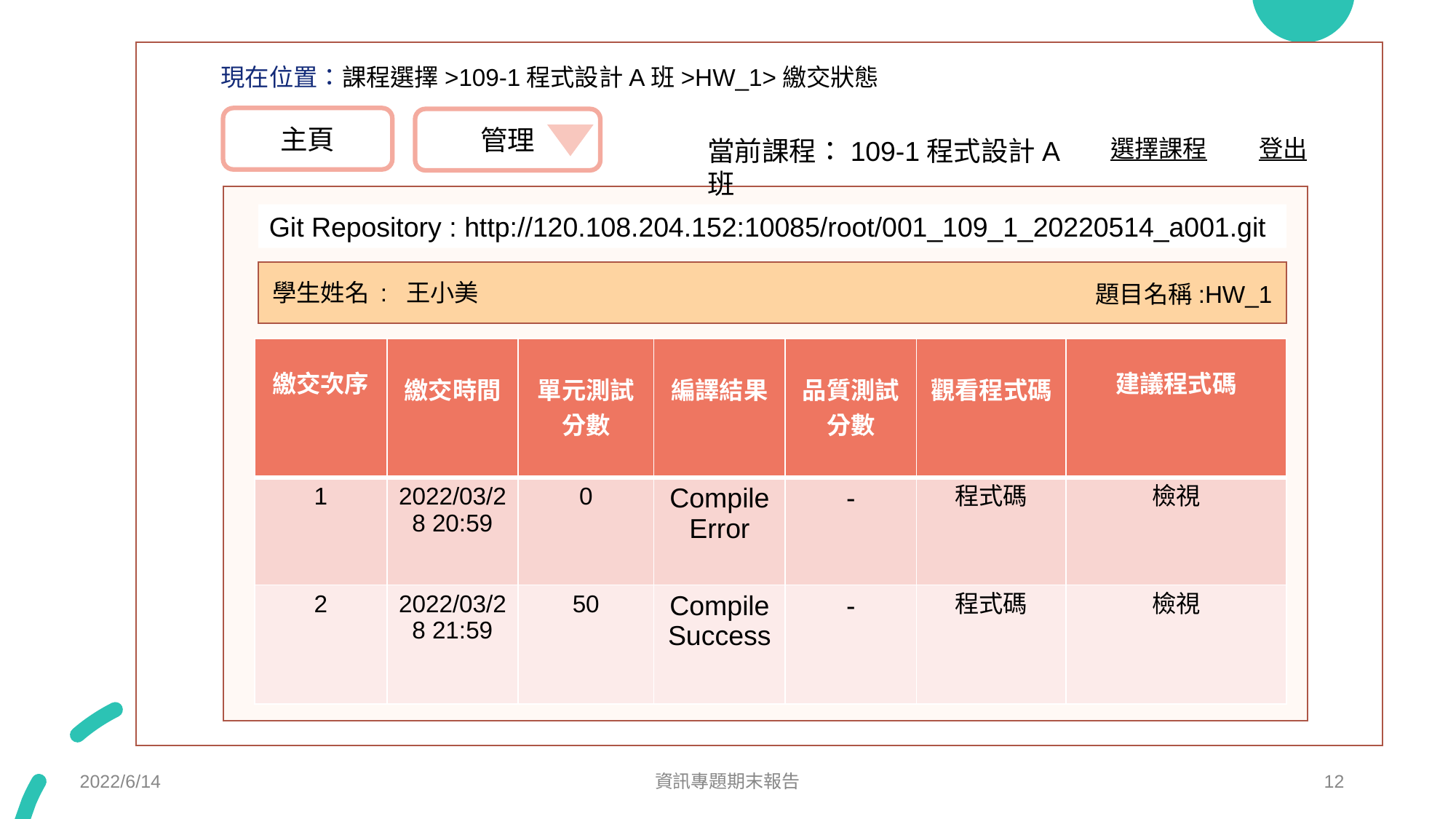

現在位置：課程選擇>109-1程式設計A班>HW_1>繳交狀態
主頁
管理

選擇課程
登出
當前課程：109-1程式設計A班
Git Repository : http://120.108.204.152:10085/root/001_109_1_20220514_a001.git

學生姓名 :  王小美
題目名稱:HW_1
| 繳交次序 | 繳交時間 | 單元測試分數 | 編譯結果 | 品質測試分數 | 觀看程式碼 | 建議程式碼 |
| --- | --- | --- | --- | --- | --- | --- |
| 1 | 2022/03/28 20:59 | 0 | Compile Error | - | 程式碼 | 檢視 |
| 2 | 2022/03/28 21:59 | 50 | Compile Success | - | 程式碼 | 檢視 |
2022/6/14
資訊專題期末報告
12